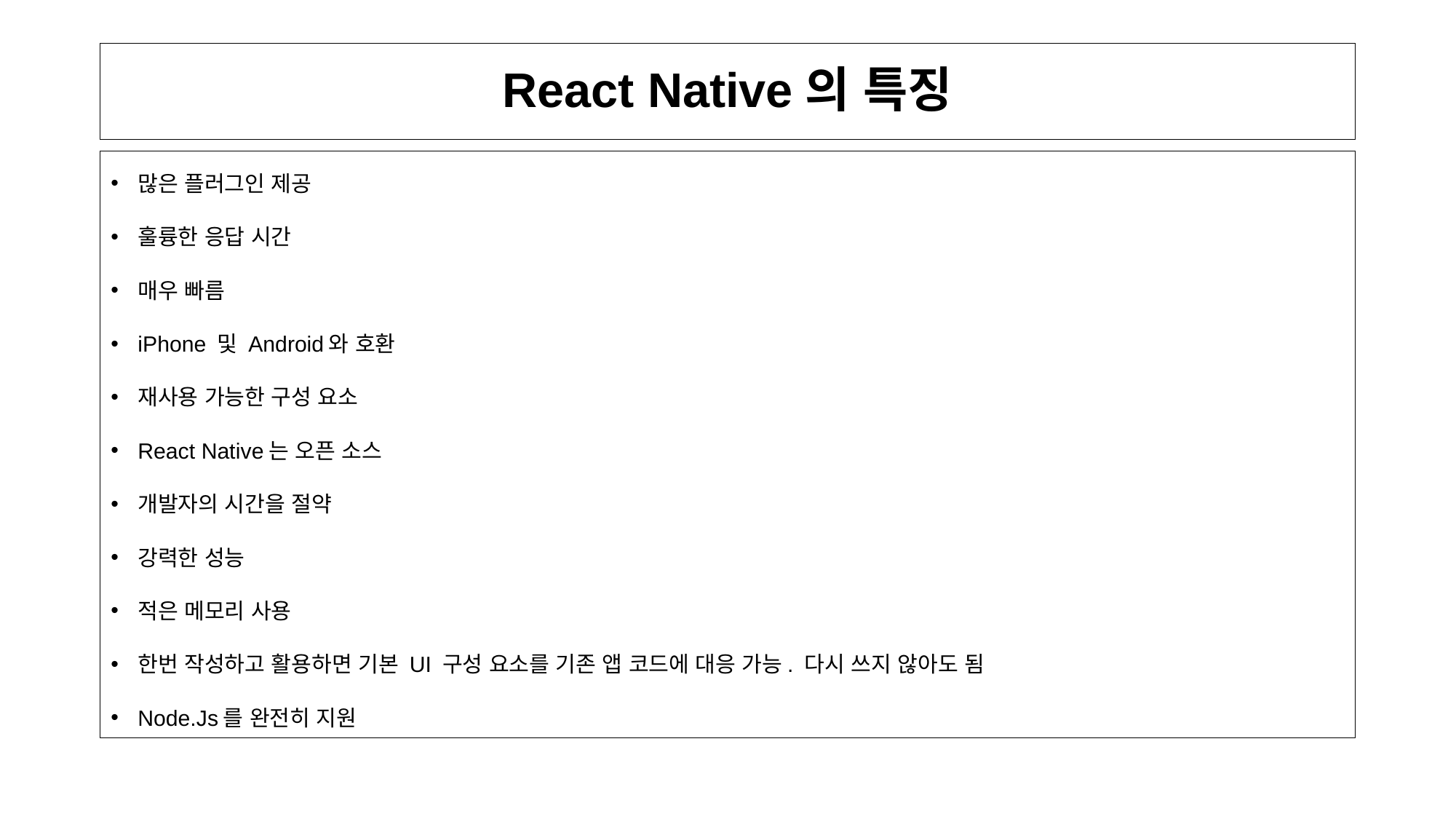

# React Native의 특징
많은 플러그인 제공
훌륭한 응답 시간
매우 빠름
iPhone 및 Android와 호환
재사용 가능한 구성 요소
React Native는 오픈 소스
개발자의 시간을 절약
강력한 성능
적은 메모리 사용
한번 작성하고 활용하면 기본 UI 구성 요소를 기존 앱 코드에 대응 가능. 다시 쓰지 않아도 됨
Node.Js를 완전히 지원